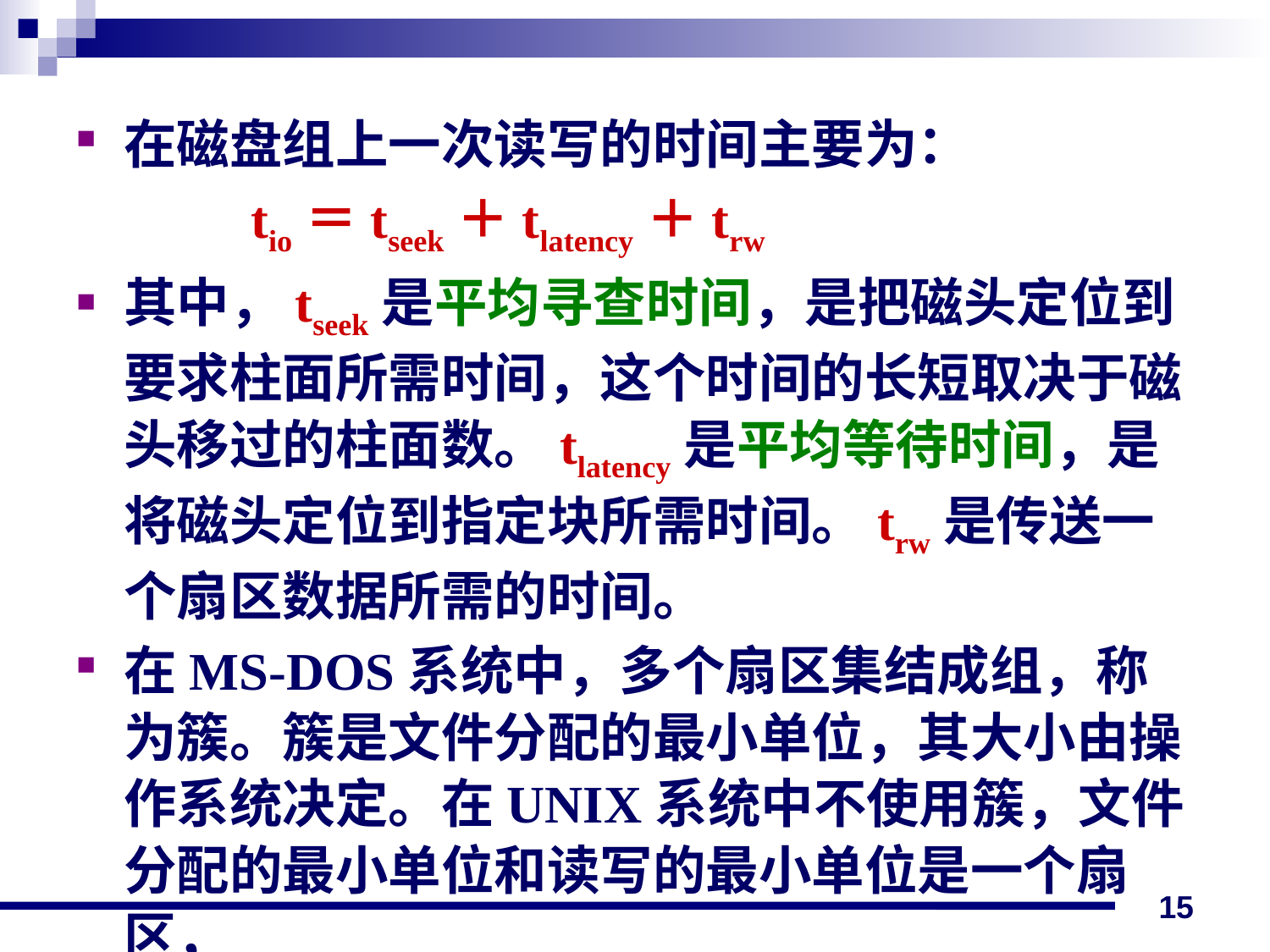

在磁盘组上一次读写的时间主要为：
 		tio＝tseek＋tlatency＋trw
其中，tseek是平均寻查时间，是把磁头定位到要求柱面所需时间，这个时间的长短取决于磁头移过的柱面数。tlatency是平均等待时间，是将磁头定位到指定块所需时间。trw是传送一个扇区数据所需的时间。
在MS-DOS系统中，多个扇区集结成组，称为簇。簇是文件分配的最小单位，其大小由操作系统决定。在UNIX系统中不使用簇，文件分配的最小单位和读写的最小单位是一个扇区，
15